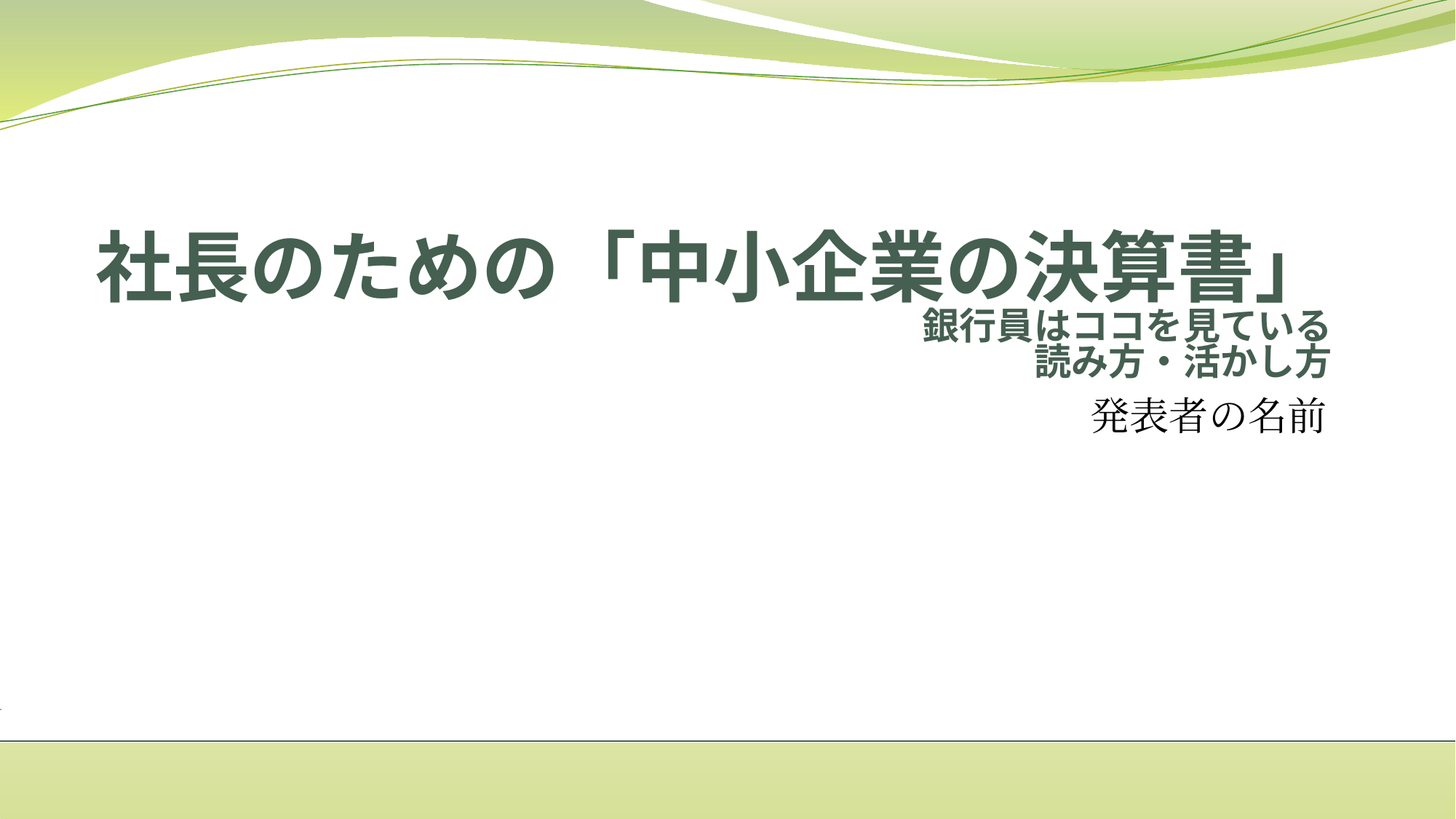

# 社長のための「中小企業の決算書」 銀行員はココを見ている 読み方・活かし方
発表者の名前